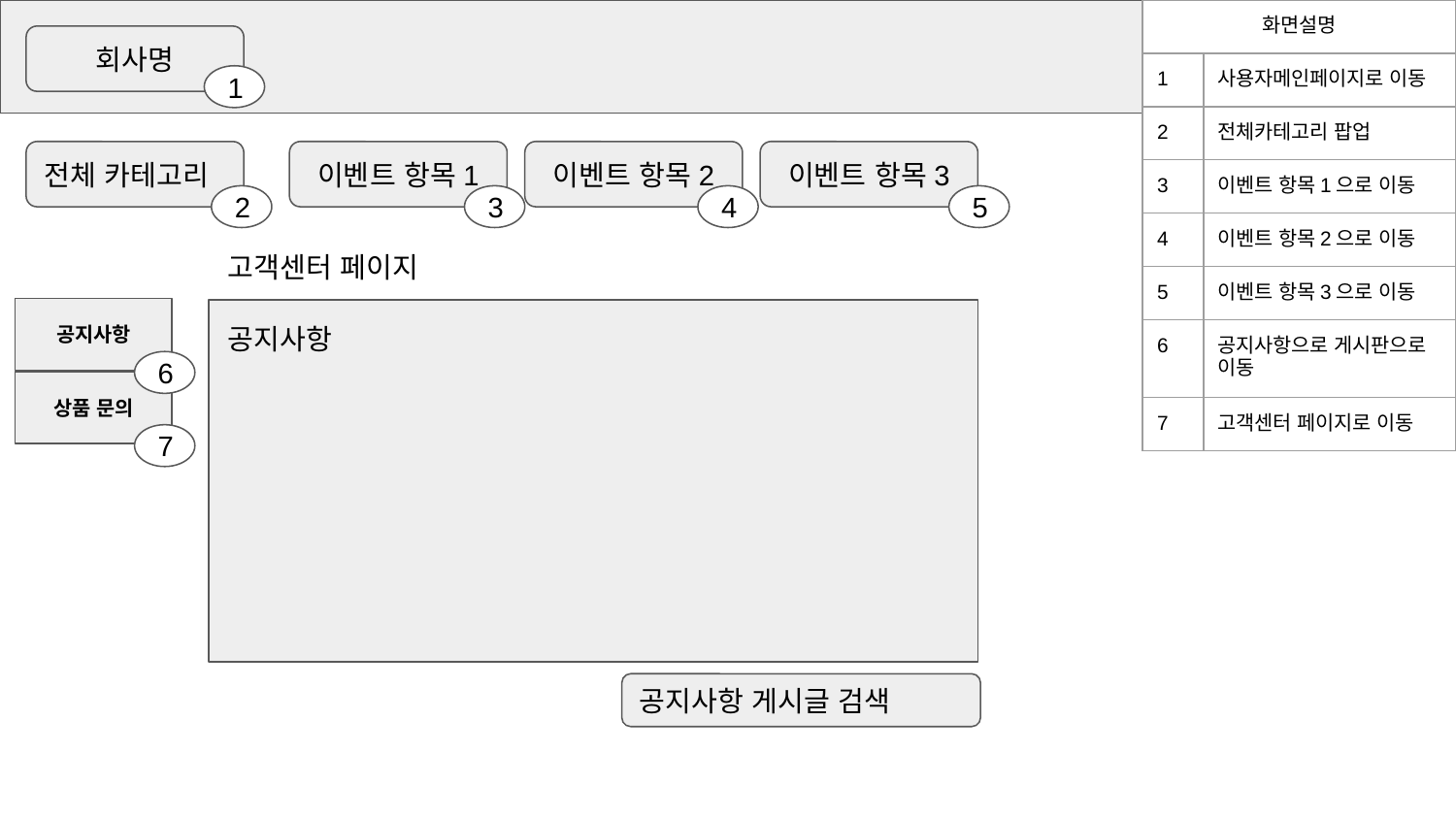

| 화면설명 |  |
| --- | --- |
| 1 | 사용자메인페이지로 이동 |
| 2 | 전체카테고리 팝업 |
| 3 | 이벤트 항목1으로 이동 |
| 4 | 이벤트 항목2으로 이동 |
| 5 | 이벤트 항목3으로 이동 |
| 6 | 공지사항으로 게시판으로 이동 |
| 7 | 고객센터 페이지로 이동 |
회사명
1
전체 카테고리
이벤트 항목1
이벤트 항목2
이벤트 항목3
4
2
3
5
고객센터 페이지
공지사항

공지사항
6
상품 문의
7
공지사항 게시글 검색